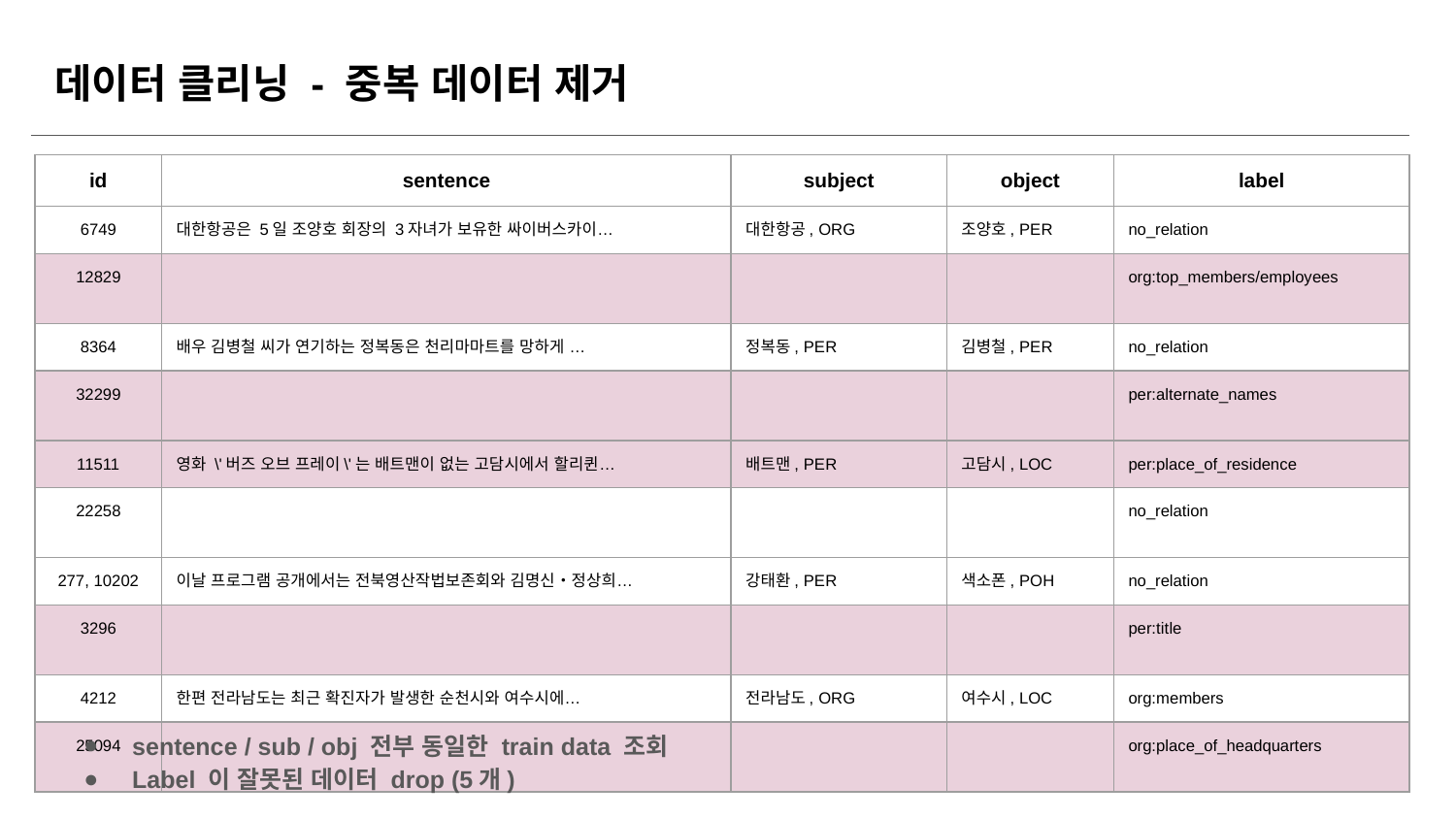

# 데이터 클리닝 - 중복 데이터 제거

| id | sentence | subject | object | label |
| --- | --- | --- | --- | --- |
| 6749 | 대한항공은 5일 조양호 회장의 3자녀가 보유한 싸이버스카이… | 대한항공, ORG | 조양호, PER | no\_relation |
| 12829 |  |  |  | org:top\_members/employees |
| 8364 | 배우 김병철 씨가 연기하는 정복동은 천리마마트를 망하게 … | 정복동, PER | 김병철, PER | no\_relation |
| 32299 |  |  |  | per:alternate\_names |
| 11511 | 영화 \'버즈 오브 프레이\'는 배트맨이 없는 고담시에서 할리퀸… | 배트맨, PER | 고담시, LOC | per:place\_of\_residence |
| 22258 |  |  |  | no\_relation |
| 277, 10202 | 이날 프로그램 공개에서는 전북영산작법보존회와 김명신‧정상희… | 강태환, PER | 색소폰, POH | no\_relation |
| 3296 |  |  |  | per:title |
| 4212 | 한편 전라남도는 최근 확진자가 발생한 순천시와 여수시에… | 전라남도, ORG | 여수시, LOC | org:members |
| 25094 |  |  |  | org:place\_of\_headquarters |
sentence / sub / obj 전부 동일한 train data 조회
Label 이 잘못된 데이터 drop (5개)